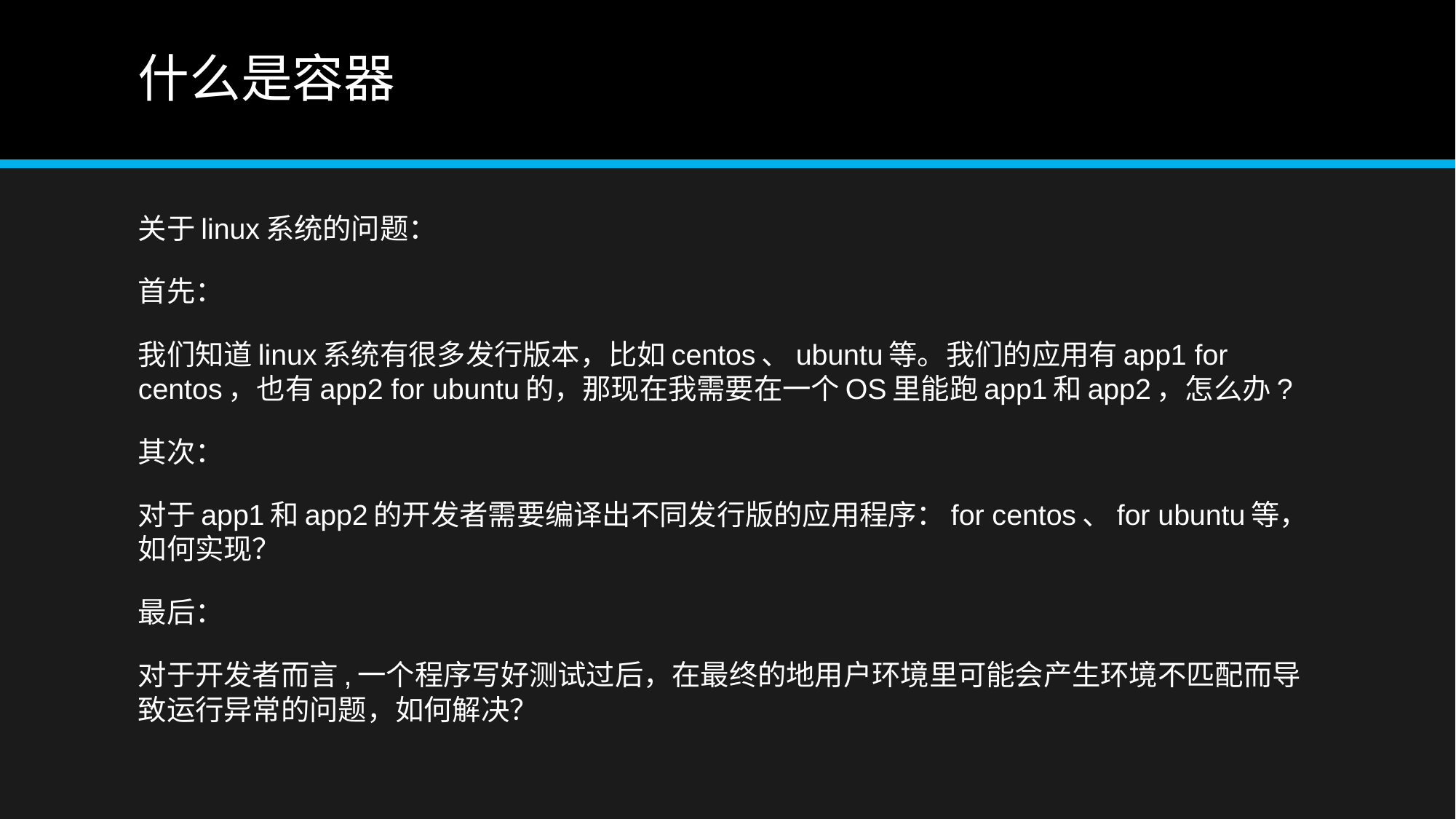

# 什么是容器
关于linux系统的问题：
首先：
我们知道linux系统有很多发行版本，比如centos、ubuntu等。我们的应用有app1 for centos，也有app2 for ubuntu的，那现在我需要在一个OS里能跑app1和app2，怎么办?
其次：
对于app1和app2的开发者需要编译出不同发行版的应用程序：for centos、for ubuntu等，如何实现？
最后：
对于开发者而言,一个程序写好测试过后，在最终的地用户环境里可能会产生环境不匹配而导致运行异常的问题，如何解决？